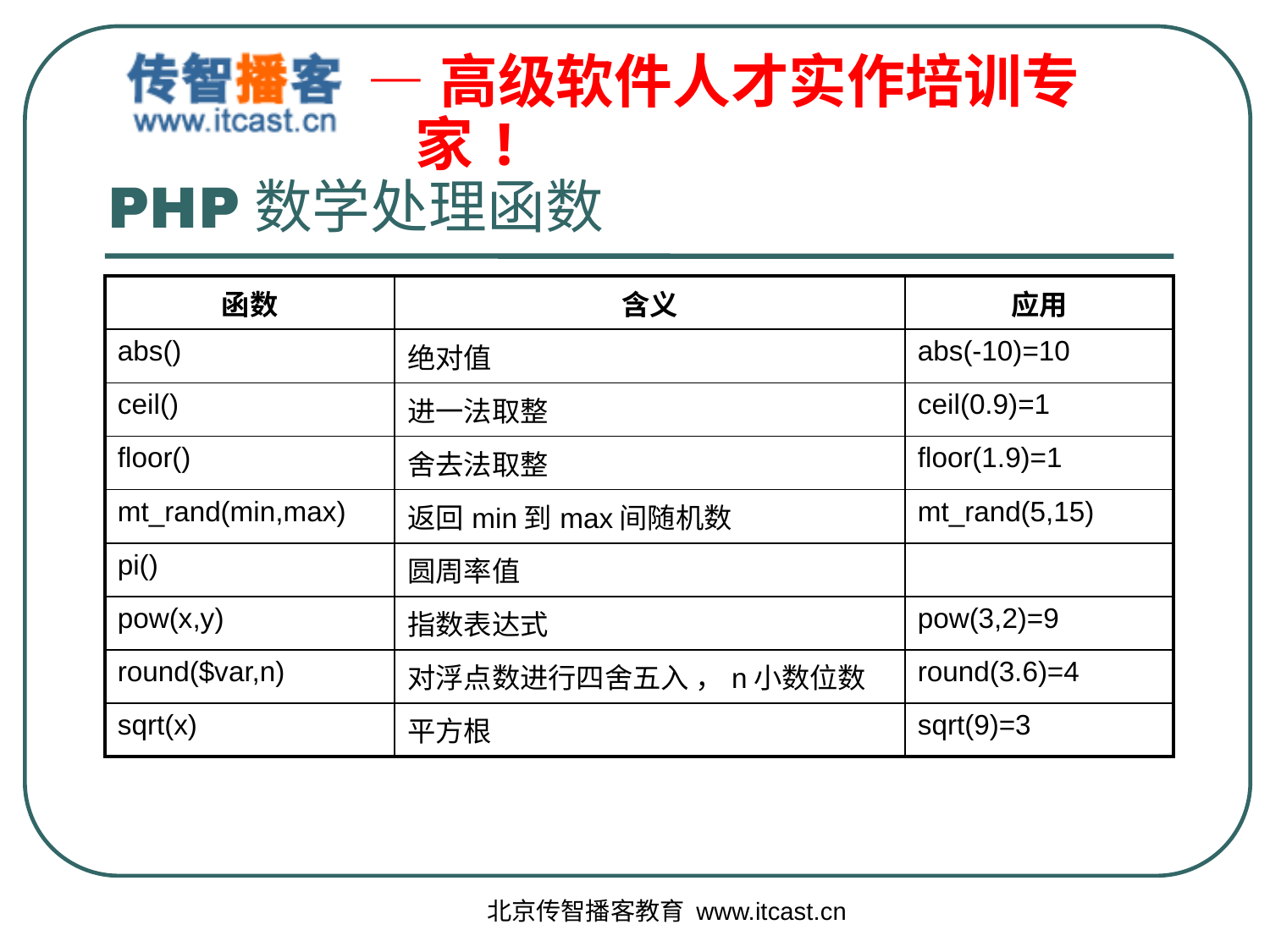

# PHP数学处理函数
| 函数 | 含义 | 应用 |
| --- | --- | --- |
| abs() | 绝对值 | abs(-10)=10 |
| ceil() | 进一法取整 | ceil(0.9)=1 |
| floor() | 舍去法取整 | floor(1.9)=1 |
| mt\_rand(min,max) | 返回min到max间随机数 | mt\_rand(5,15) |
| pi() | 圆周率值 |  |
| pow(x,y) | 指数表达式 | pow(3,2)=9 |
| round($var,n) | 对浮点数进行四舍五入 ，n小数位数 | round(3.6)=4 |
| sqrt(x) | 平方根 | sqrt(9)=3 |